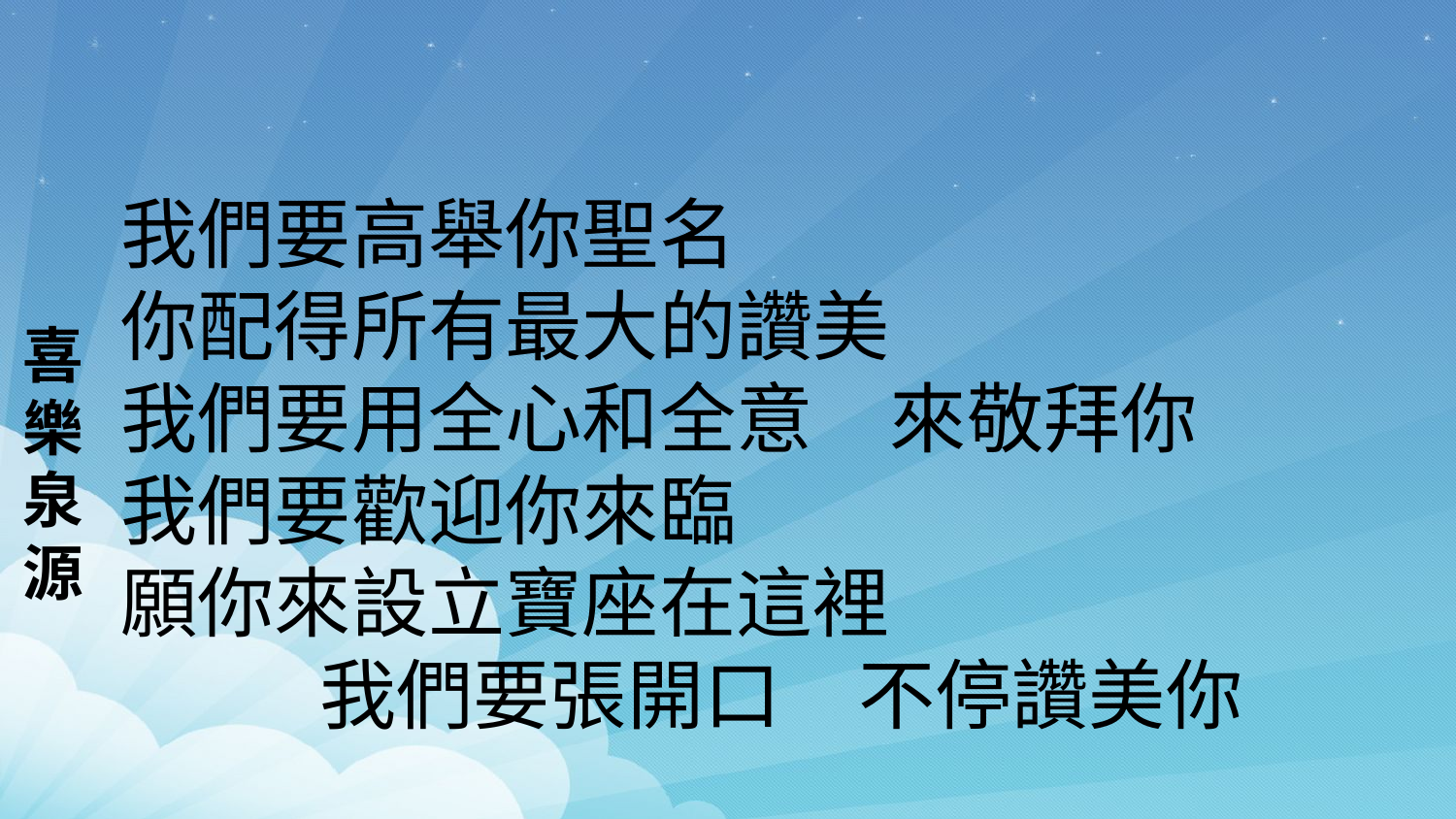

喜樂泉源
我們要高舉你聖名
你配得所有最大的讚美
我們要用全心和全意　來敬拜你
我們要歡迎你來臨
願你來設立寶座在這裡
我們要張開口　不停讚美你